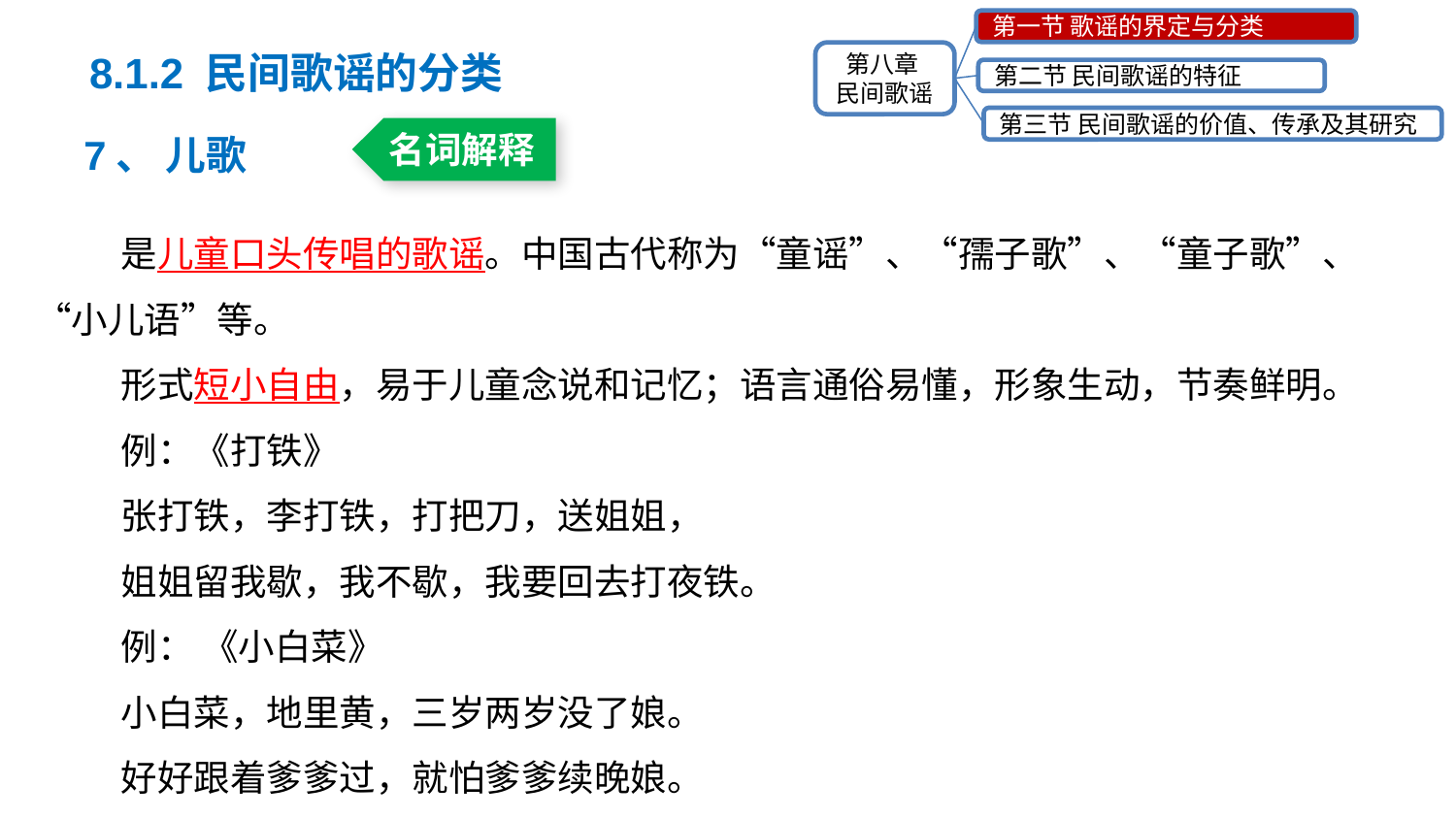

第一节 歌谣的界定与分类
第八章
民间歌谣
第二节 民间歌谣的特征
第三节 民间歌谣的价值、传承及其研究
8.1.2 民间歌谣的分类
7、 儿歌
名词解释
是儿童口头传唱的歌谣。中国古代称为“童谣”、“孺子歌”、“童子歌”、“小儿语”等。
形式短小自由，易于儿童念说和记忆；语言通俗易懂，形象生动，节奏鲜明。
例：《打铁》
张打铁，李打铁，打把刀，送姐姐，
姐姐留我歇，我不歇，我要回去打夜铁。
例： 《小白菜》
小白菜，地里黄，三岁两岁没了娘。
好好跟着爹爹过，就怕爹爹续晚娘。